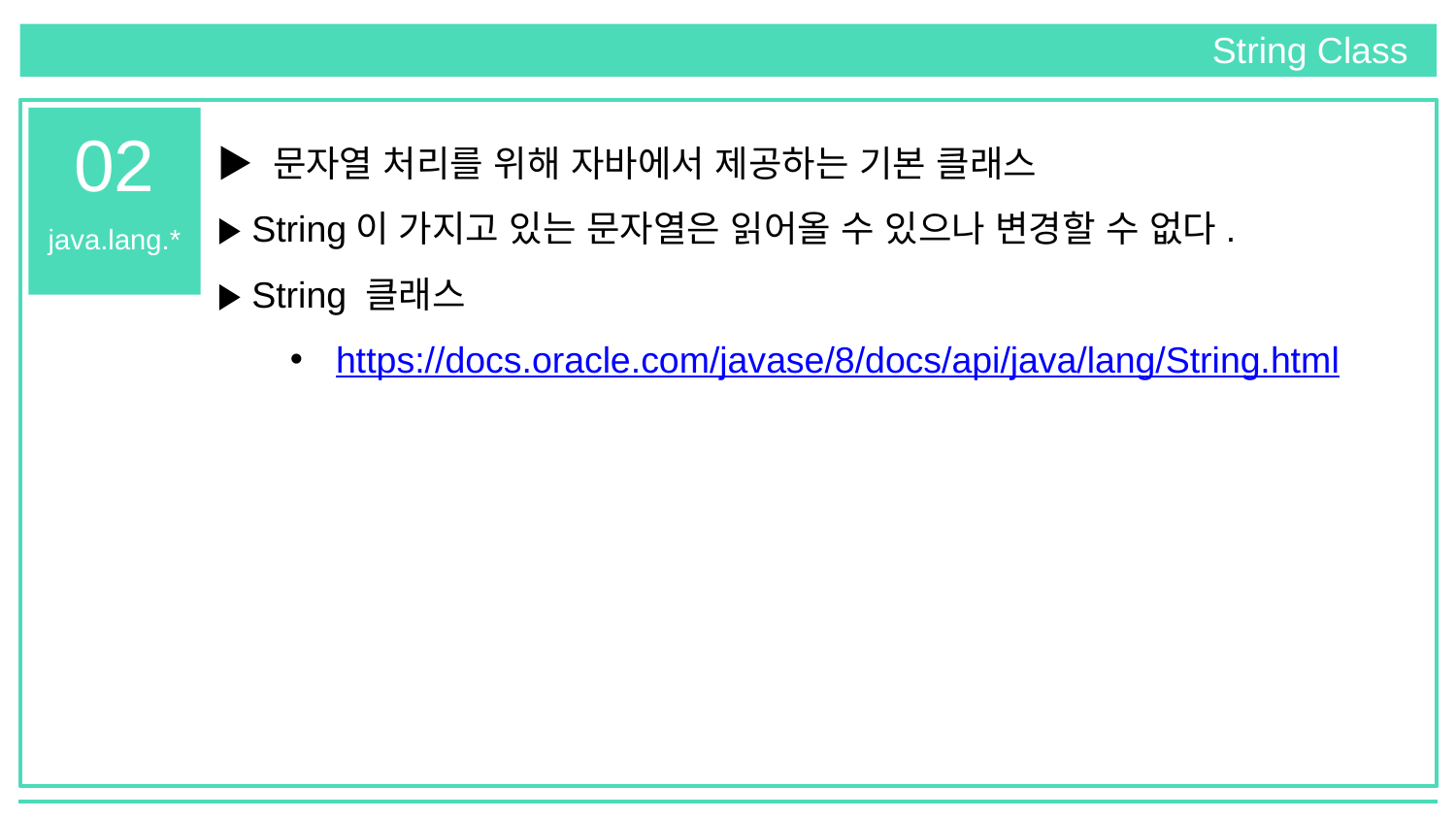

String Class

02
▶ 문자열 처리를 위해 자바에서 제공하는 기본 클래스
▶ String이 가지고 있는 문자열은 읽어올 수 있으나 변경할 수 없다.
▶ String 클래스
https://docs.oracle.com/javase/8/docs/api/java/lang/String.html
java.lang.*